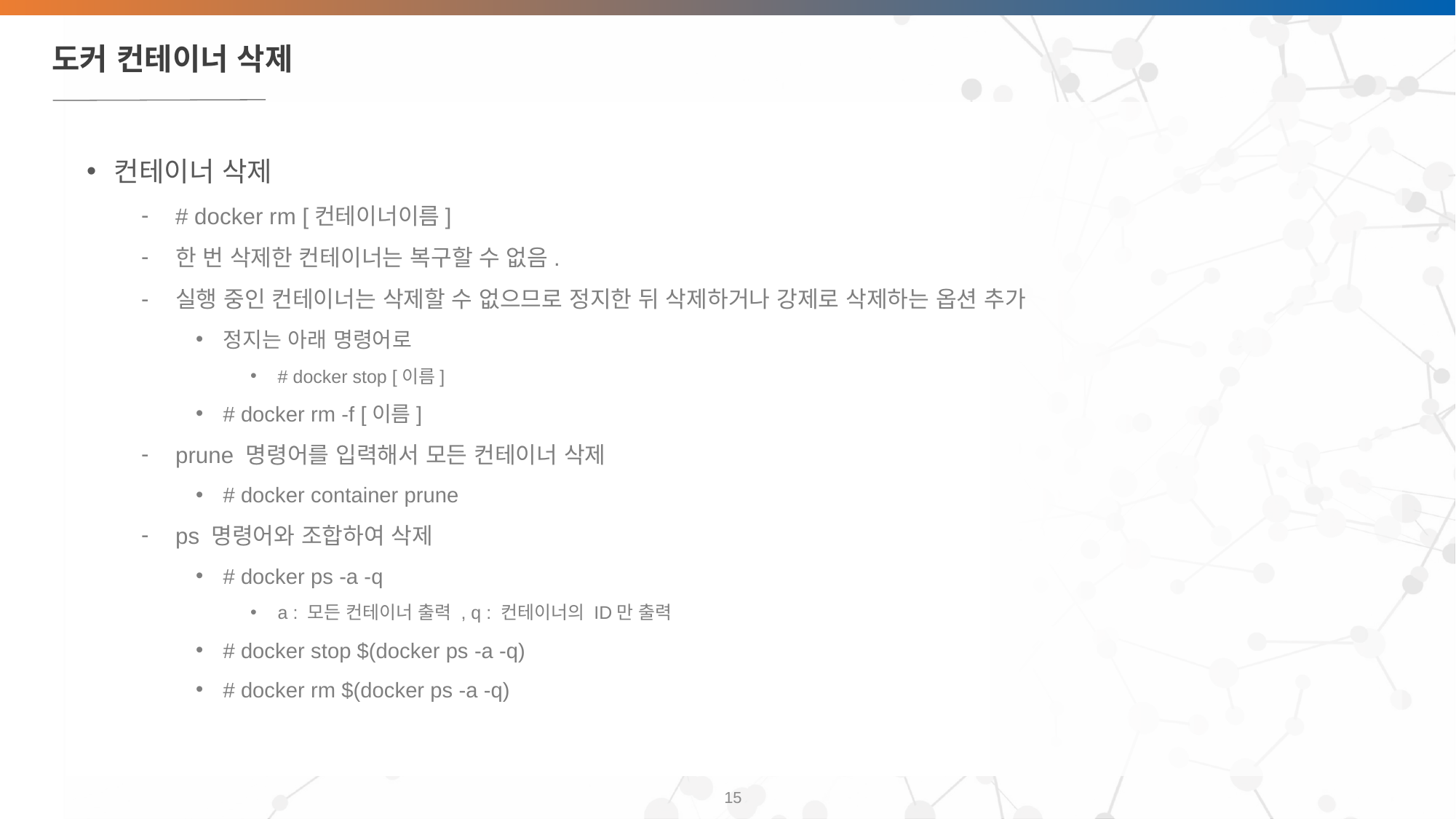

# 도커 컨테이너 삭제

컨테이너 삭제
# docker rm [컨테이너이름]
한 번 삭제한 컨테이너는 복구할 수 없음.
실행 중인 컨테이너는 삭제할 수 없으므로 정지한 뒤 삭제하거나 강제로 삭제하는 옵션 추가
정지는 아래 명령어로
# docker stop [이름]
# docker rm -f [이름]
prune 명령어를 입력해서 모든 컨테이너 삭제
# docker container prune
ps 명령어와 조합하여 삭제
# docker ps -a -q
a : 모든 컨테이너 출력 , q : 컨테이너의 ID만 출력
# docker stop $(docker ps -a -q)
# docker rm $(docker ps -a -q)

15